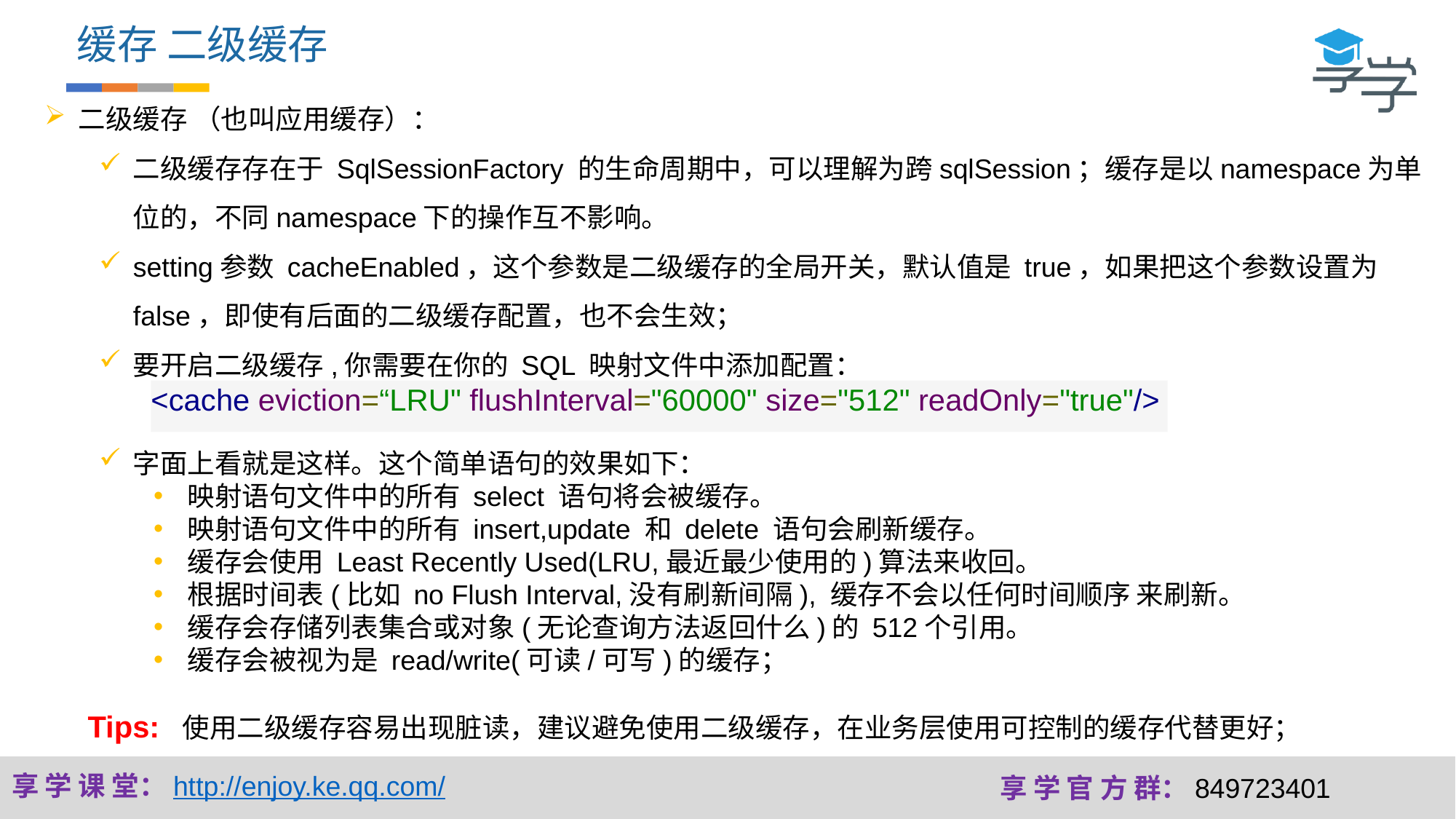

缓存 二级缓存
二级缓存 （也叫应用缓存）：
二级缓存存在于 SqlSessionFactory 的生命周期中，可以理解为跨sqlSession；缓存是以namespace为单位的，不同namespace下的操作互不影响。
setting参数 cacheEnabled，这个参数是二级缓存的全局开关，默认值是 true，如果把这个参数设置为 false，即使有后面的二级缓存配置，也不会生效；
要开启二级缓存,你需要在你的 SQL 映射文件中添加配置：

字面上看就是这样。这个简单语句的效果如下：
映射语句文件中的所有 select 语句将会被缓存。
映射语句文件中的所有 insert,update 和 delete 语句会刷新缓存。
缓存会使用 Least Recently Used(LRU,最近最少使用的)算法来收回。
根据时间表(比如 no Flush Interval,没有刷新间隔), 缓存不会以任何时间顺序 来刷新。
缓存会存储列表集合或对象(无论查询方法返回什么)的 512个引用。
缓存会被视为是 read/write(可读/可写)的缓存；

<cache eviction=“LRU" flushInterval="60000" size="512" readOnly="true"/>
Tips:  使用二级缓存容易出现脏读，建议避免使用二级缓存，在业务层使用可控制的缓存代替更好；